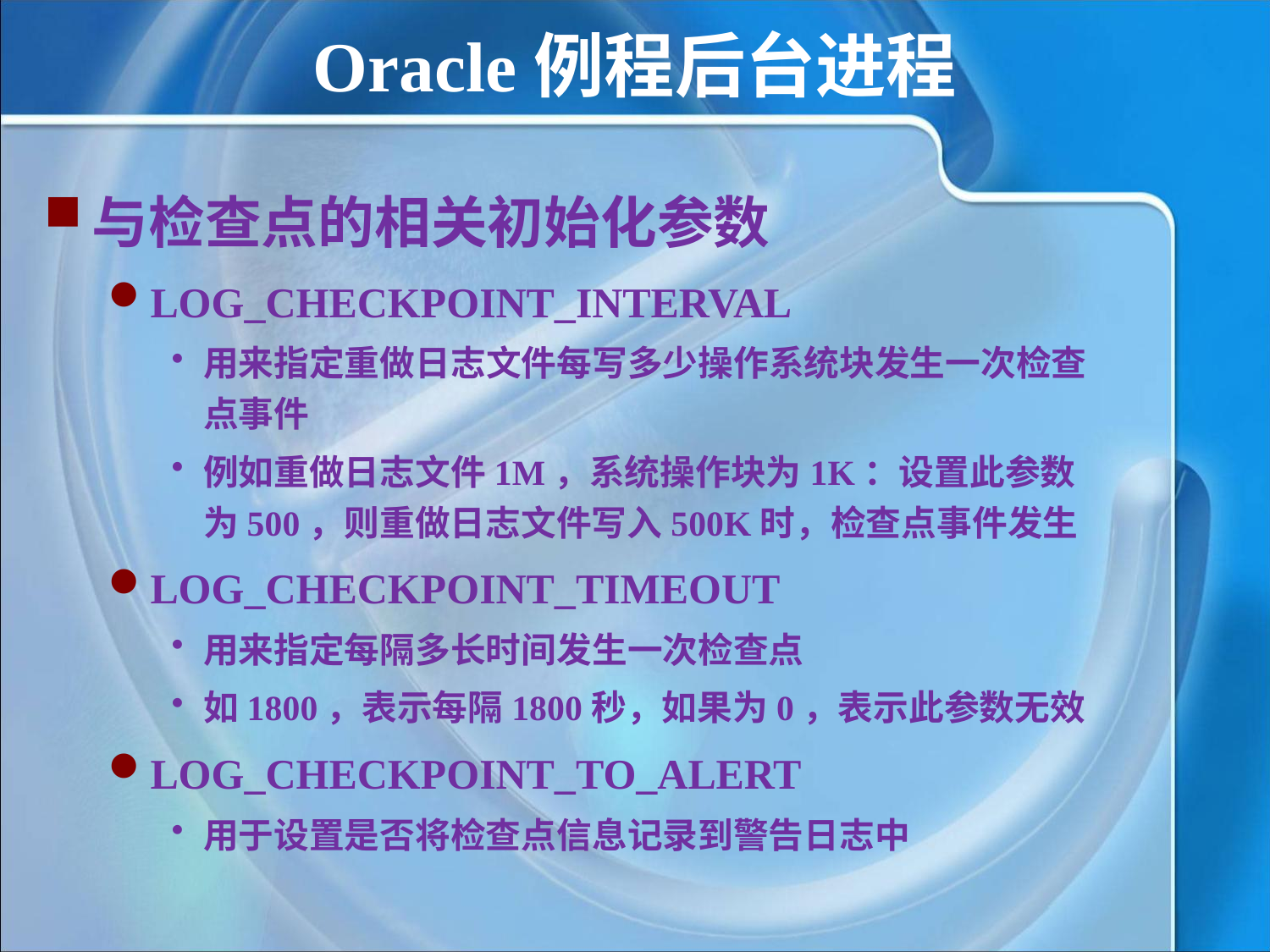

# Oracle例程后台进程
与检查点的相关初始化参数
LOG_CHECKPOINT_INTERVAL
用来指定重做日志文件每写多少操作系统块发生一次检查点事件
例如重做日志文件1M，系统操作块为1K：设置此参数为500，则重做日志文件写入500K时，检查点事件发生
LOG_CHECKPOINT_TIMEOUT
用来指定每隔多长时间发生一次检查点
如1800，表示每隔1800秒，如果为0，表示此参数无效
LOG_CHECKPOINT_TO_ALERT
用于设置是否将检查点信息记录到警告日志中
50